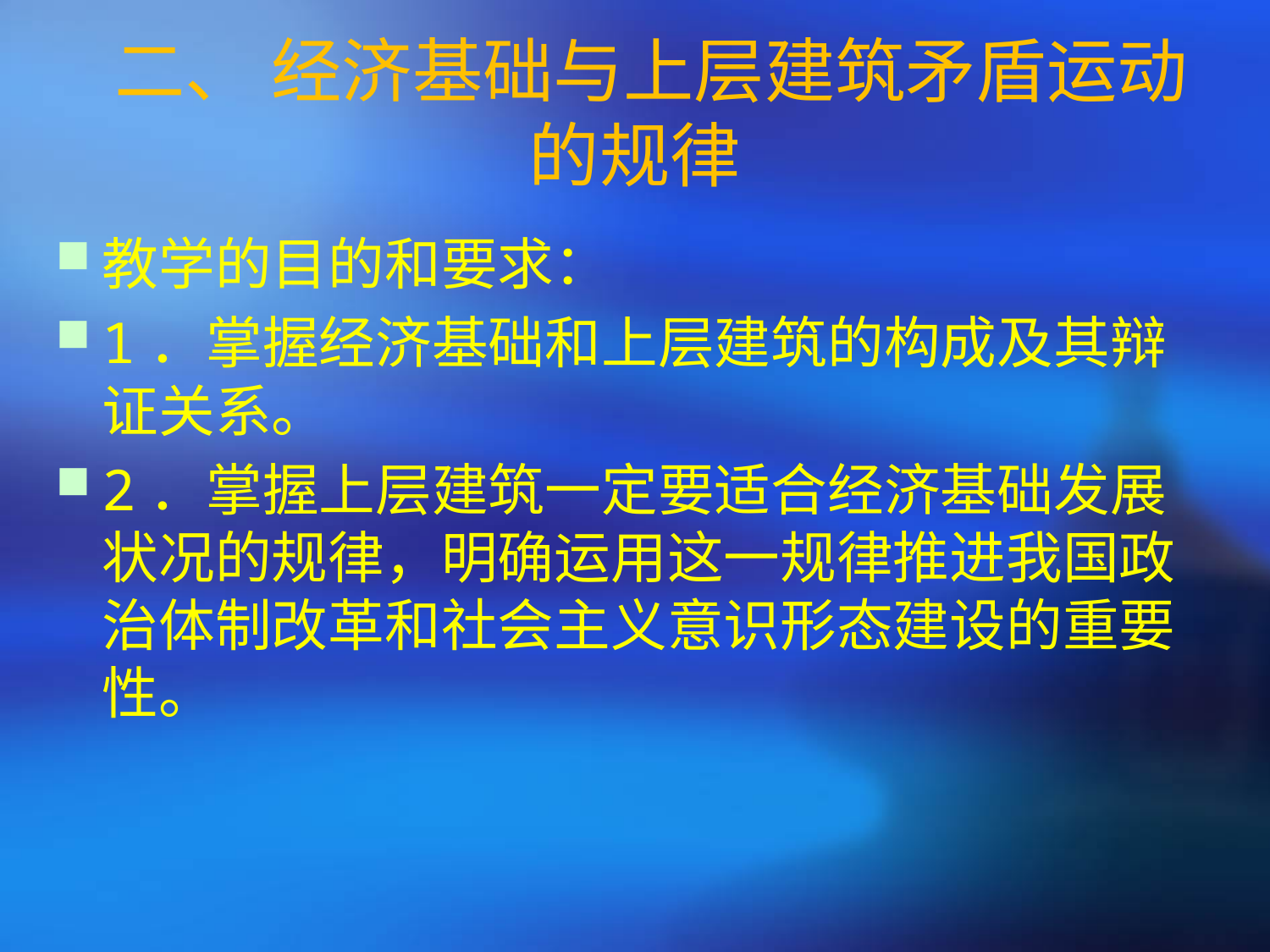

# 二、 经济基础与上层建筑矛盾运动的规律
教学的目的和要求：
1．掌握经济基础和上层建筑的构成及其辩证关系。
2．掌握上层建筑一定要适合经济基础发展状况的规律，明确运用这一规律推进我国政治体制改革和社会主义意识形态建设的重要性。